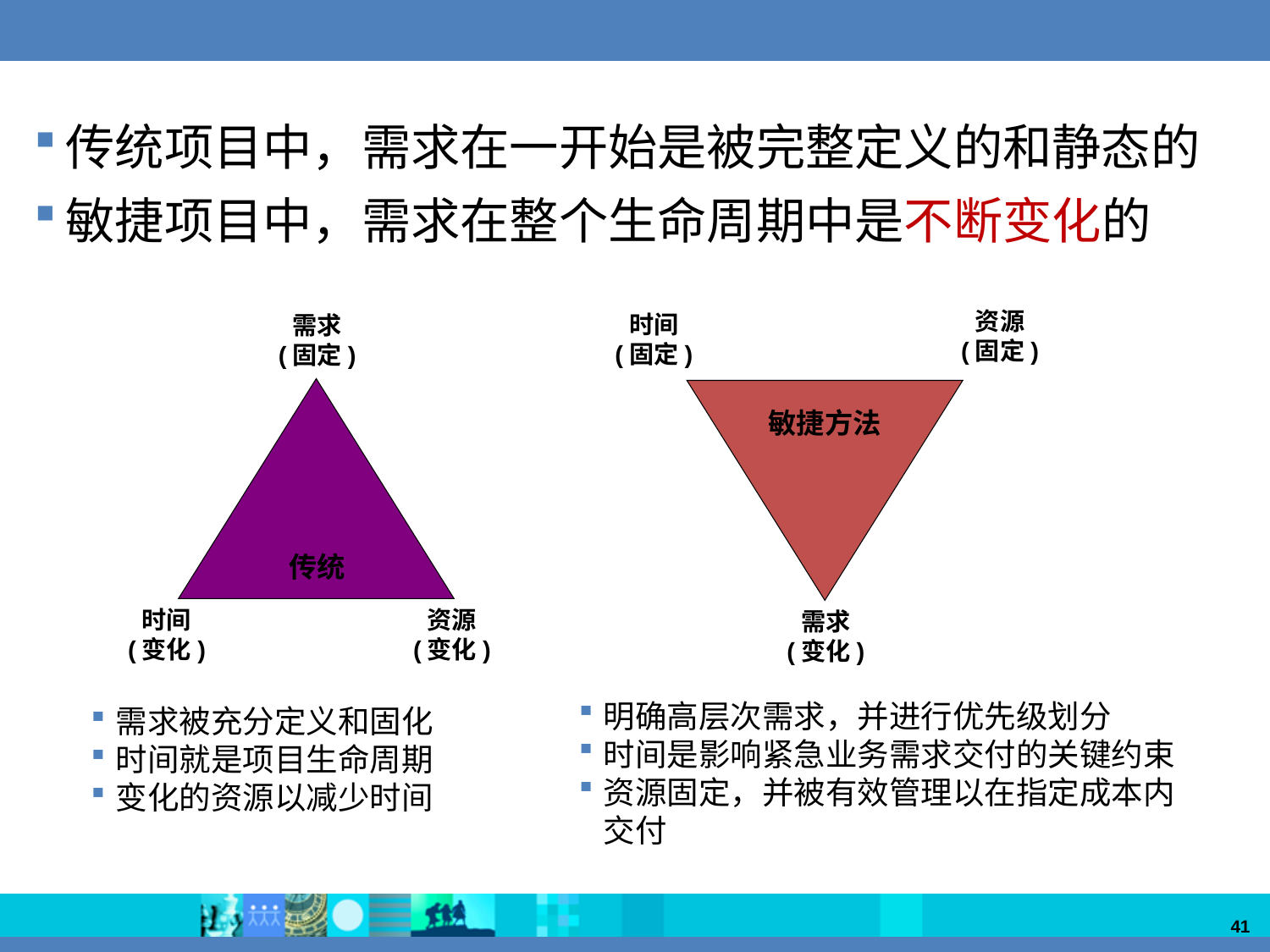

传统项目中，需求在一开始是被完整定义的和静态的
敏捷项目中，需求在整个生命周期中是不断变化的

资源
(固定)
时间
(固定)
需求
(固定)

敏捷方法
传统
时间
(变化)
资源
(变化)
需求
(变化)
明确高层次需求，并进行优先级划分
时间是影响紧急业务需求交付的关键约束
资源固定，并被有效管理以在指定成本内交付
需求被充分定义和固化
时间就是项目生命周期
变化的资源以减少时间
41